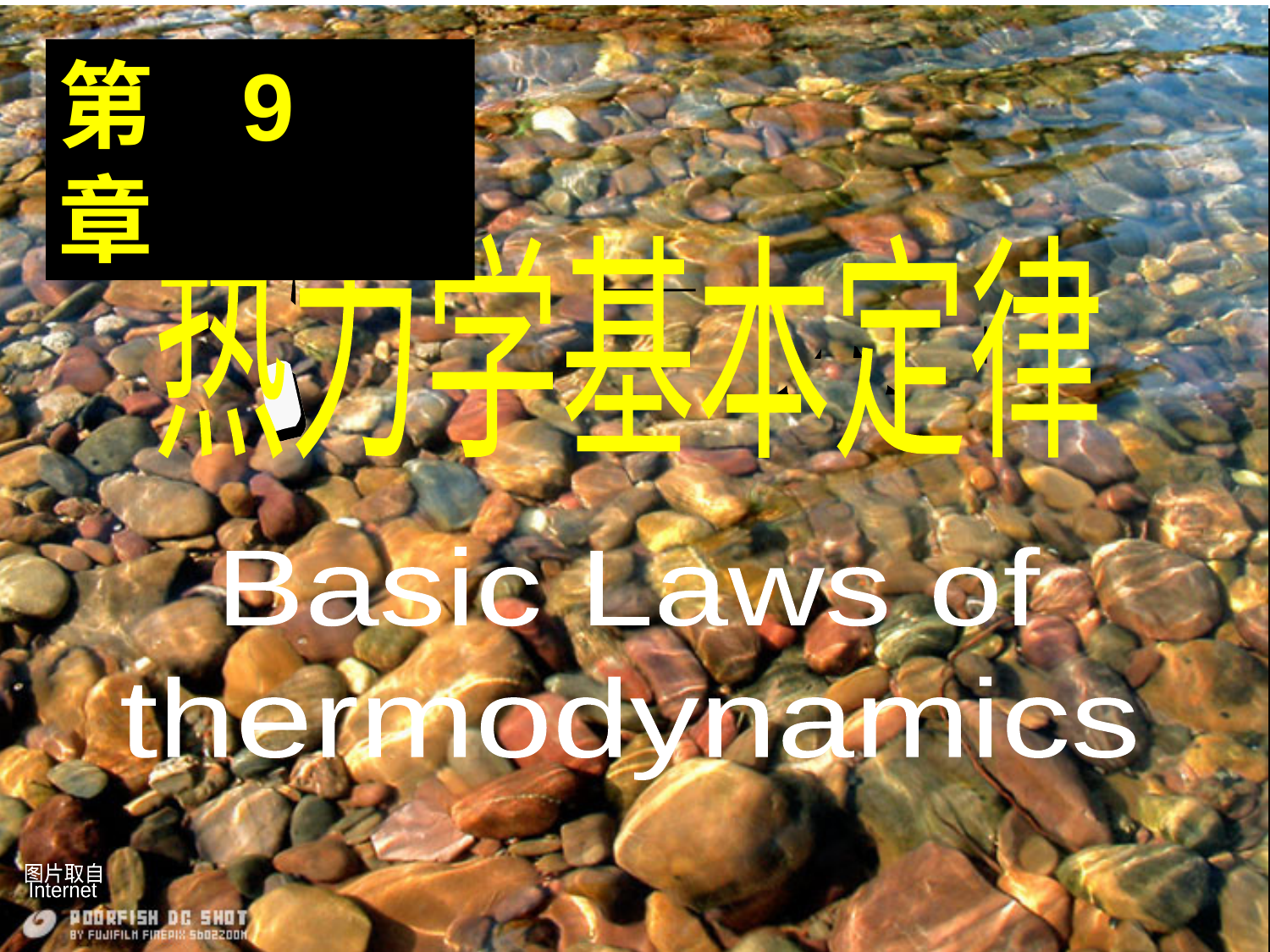

热力学

热力学基本定律

Basic Laws of
thermodynamics
第   9   章
图片取自
Internet